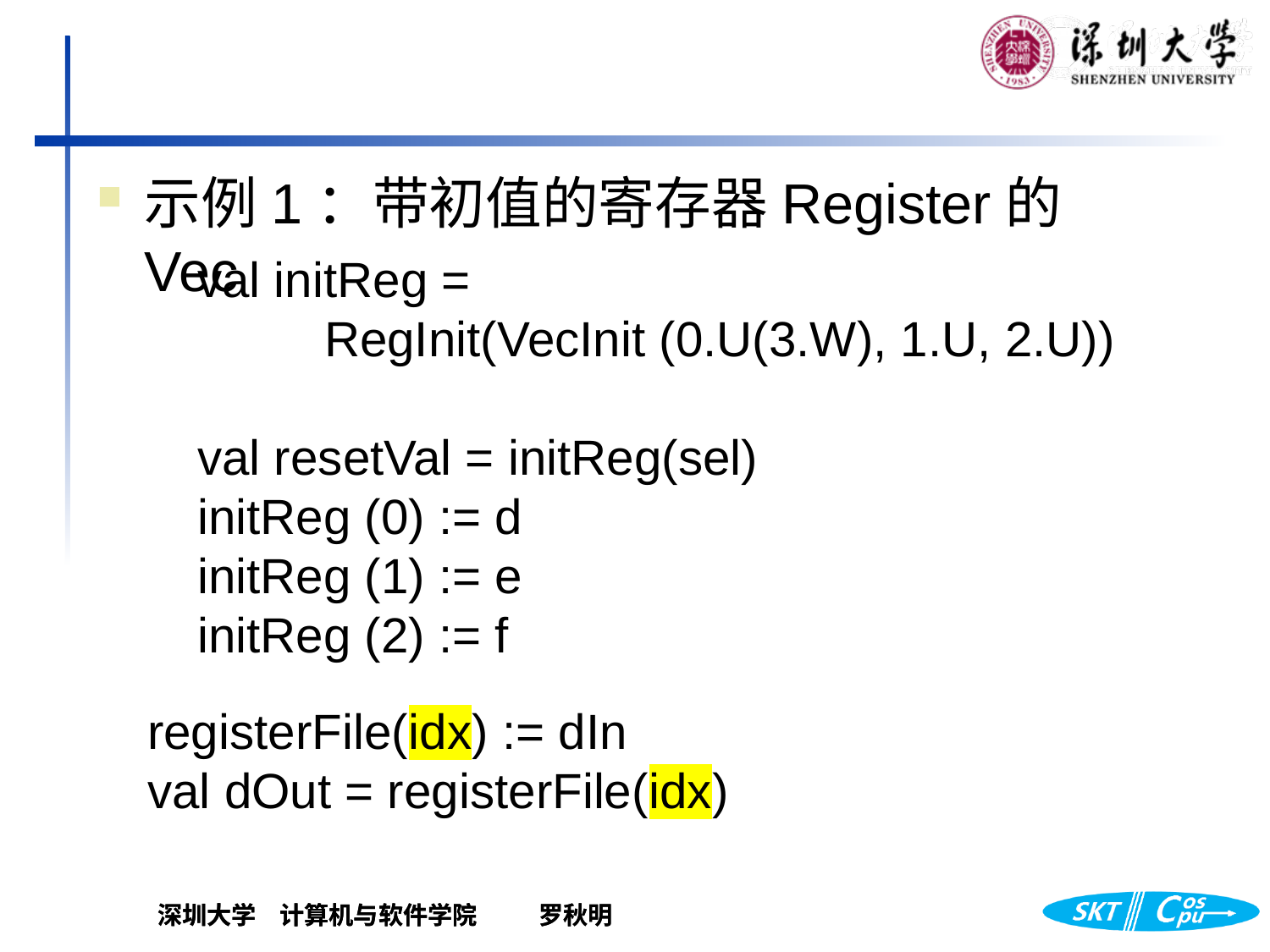

示例1：带初值的寄存器Register的Vec
val initReg =
	RegInit(VecInit (0.U(3.W), 1.U, 2.U))

val resetVal = initReg(sel)
initReg (0) := d
initReg (1) := e
initReg (2) := f
registerFile(idx) := dIn
val dOut = registerFile(idx)